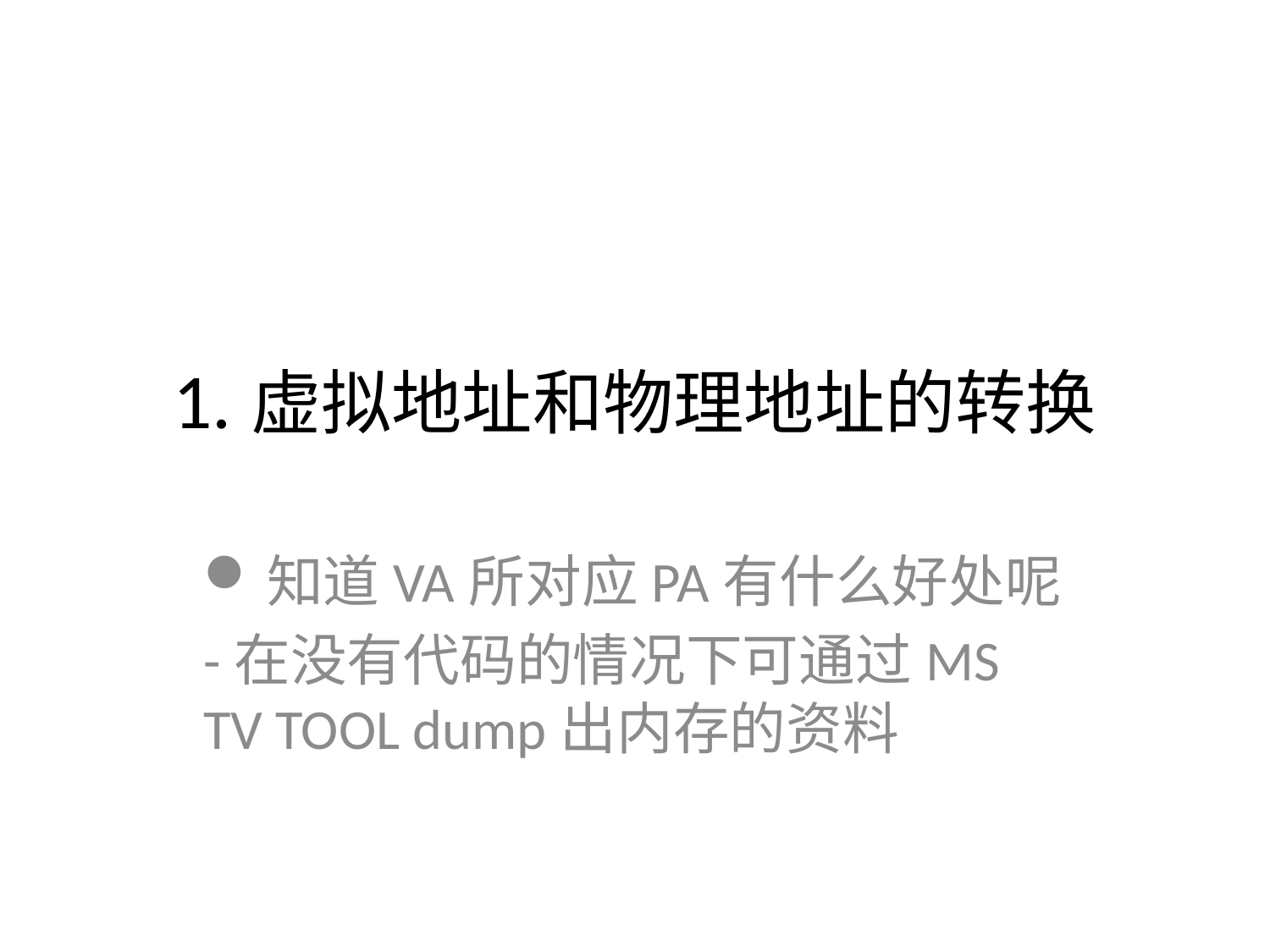

# 1.虚拟地址和物理地址的转换
知道VA所对应PA有什么好处呢
-在没有代码的情况下可通过MS TV TOOL dump出内存的资料